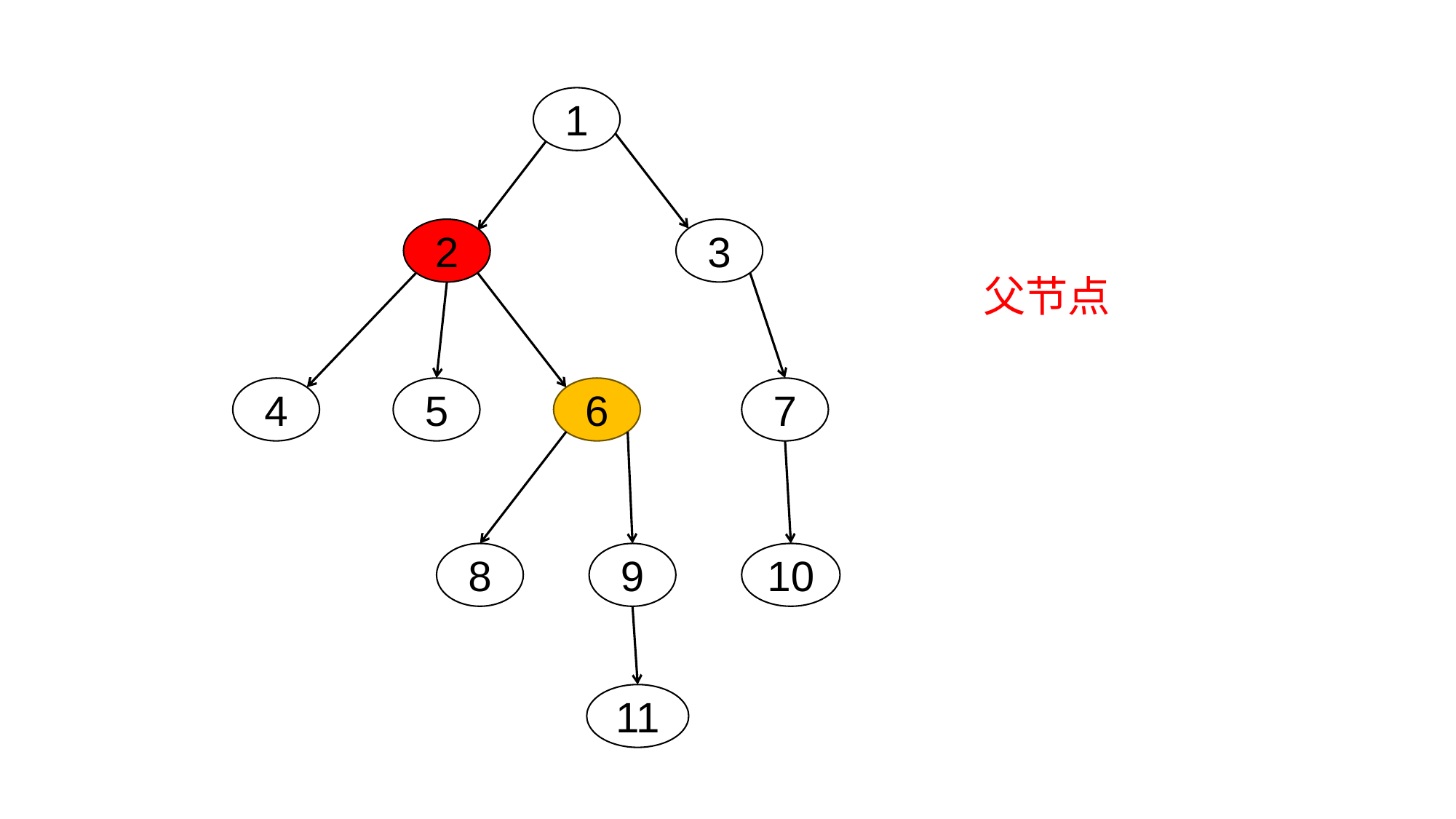

#
1
3
2
父节点
4
5
6
7
8
9
10
11